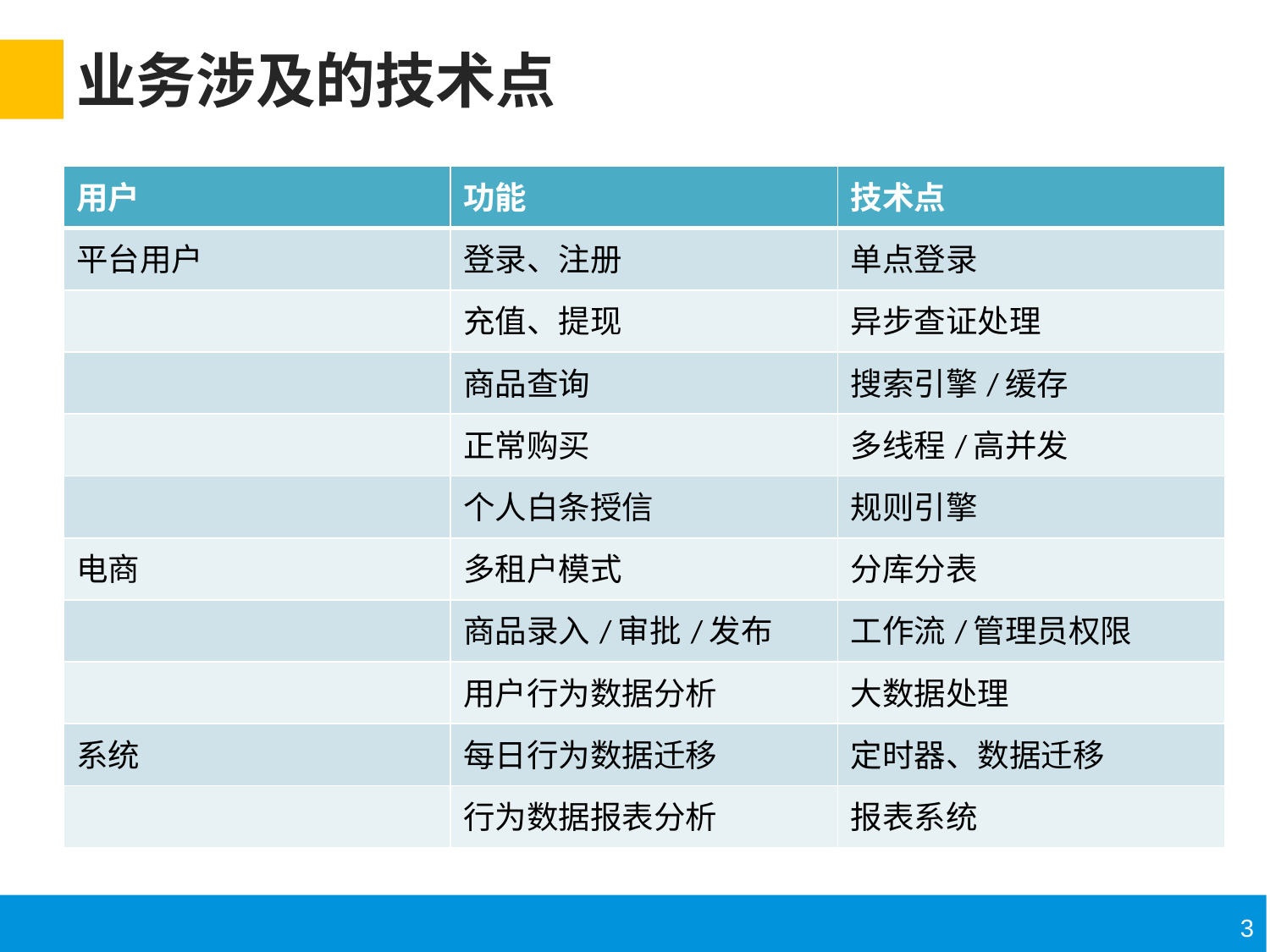

# 业务涉及的技术点
| 用户 | 功能 | 技术点 |
| --- | --- | --- |
| 平台用户 | 登录、注册 | 单点登录 |
|  | 充值、提现 | 异步查证处理 |
|  | 商品查询 | 搜索引擎/缓存 |
|  | 正常购买 | 多线程/高并发 |
|  | 个人白条授信 | 规则引擎 |
| 电商 | 多租户模式 | 分库分表 |
|  | 商品录入/审批/发布 | 工作流/管理员权限 |
|  | 用户行为数据分析 | 大数据处理 |
| 系统 | 每日行为数据迁移 | 定时器、数据迁移 |
|  | 行为数据报表分析 | 报表系统 |